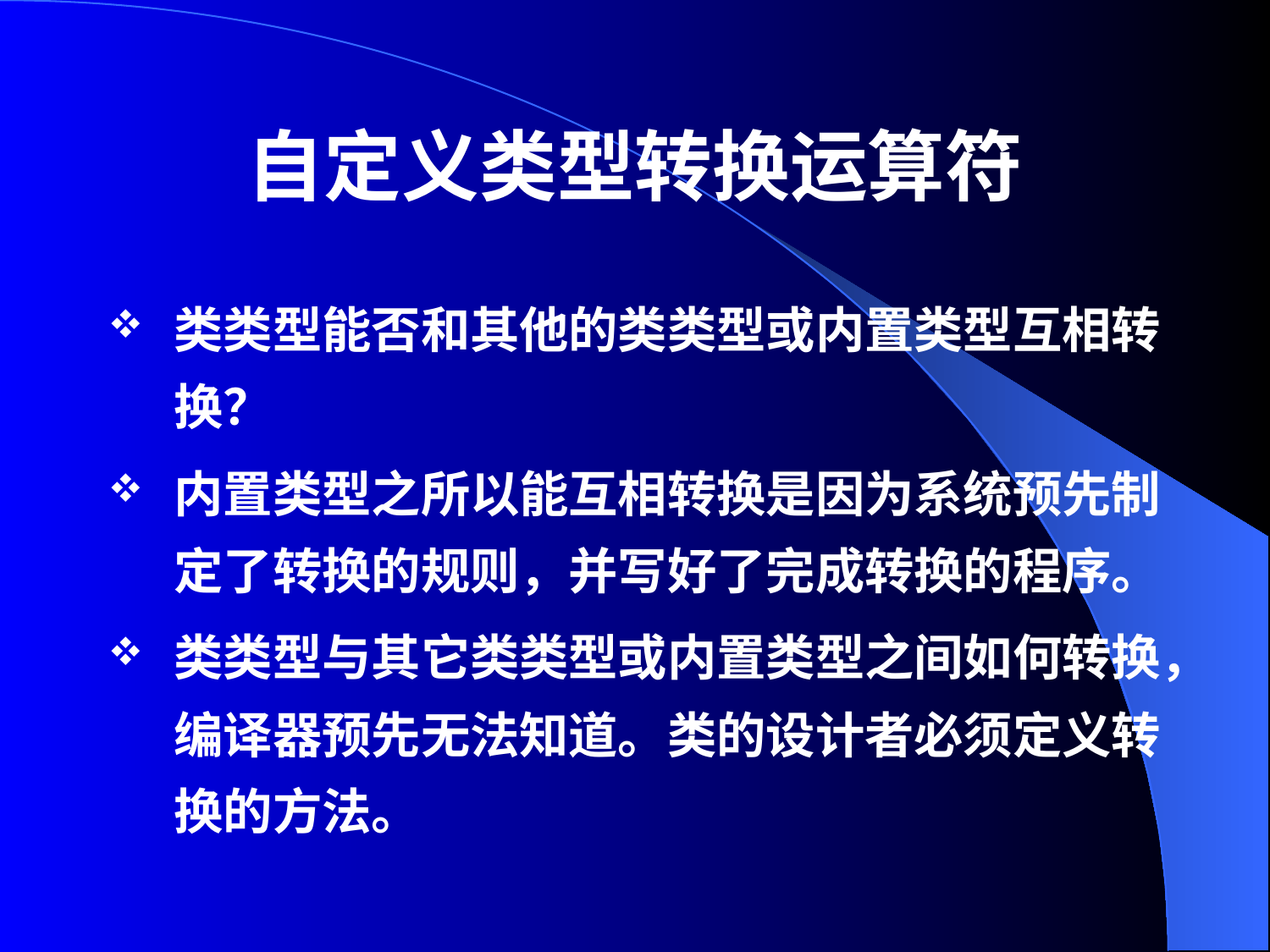

# 自定义类型转换运算符
类类型能否和其他的类类型或内置类型互相转换？
内置类型之所以能互相转换是因为系统预先制定了转换的规则，并写好了完成转换的程序。
类类型与其它类类型或内置类型之间如何转换，编译器预先无法知道。类的设计者必须定义转换的方法。